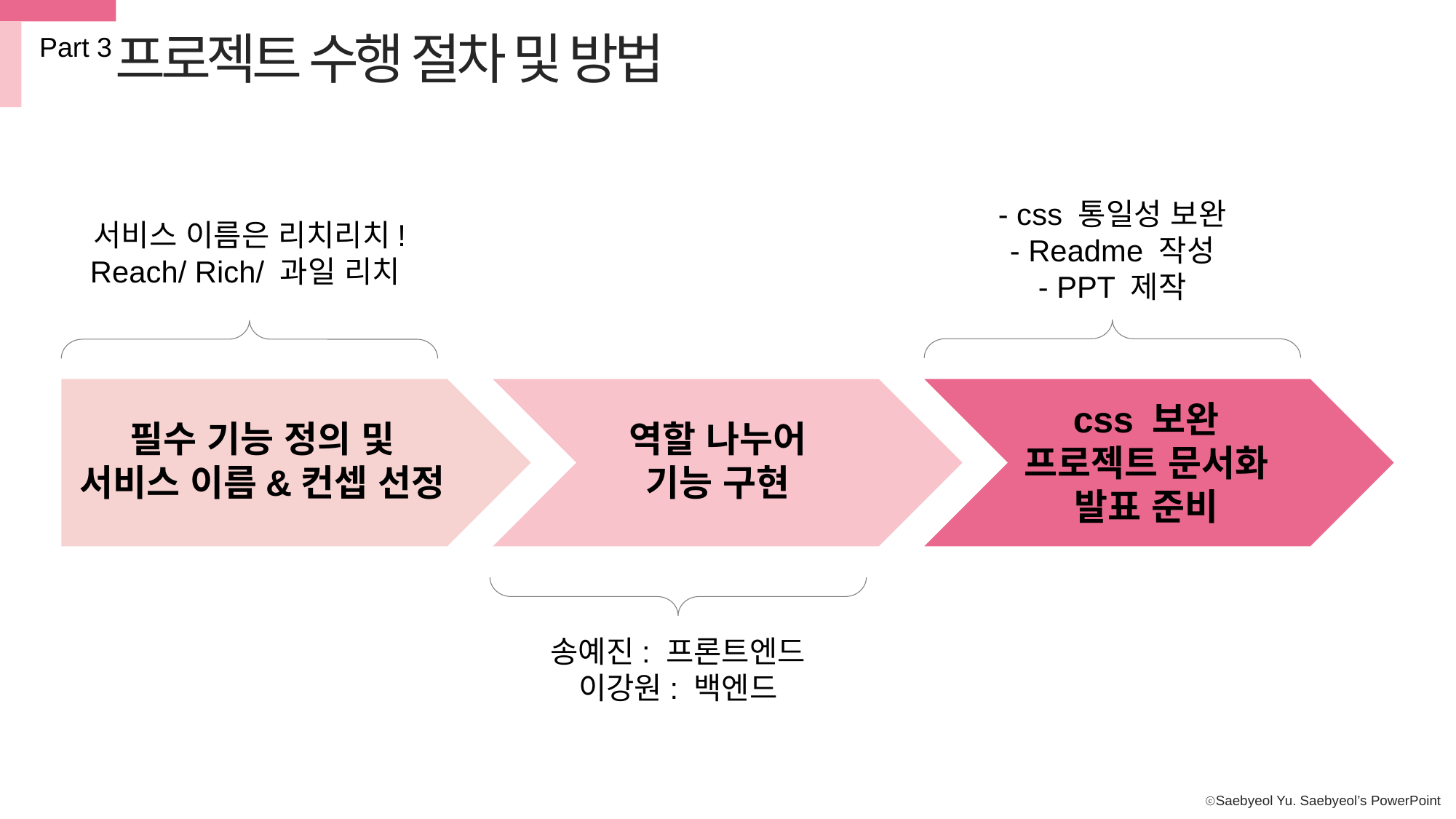

프로젝트 수행 절차 및 방법

Part 3

- css 통일성 보완
- Readme 작성
- PPT 제작
서비스 이름은 리치리치!
Reach/ Rich/ 과일 리치

css 보완
프로젝트 문서화
발표 준비

필수 기능 정의 및
서비스 이름&컨셉 선정
역할 나누어
기능 구현
송예진: 프론트엔드
이강원: 백엔드